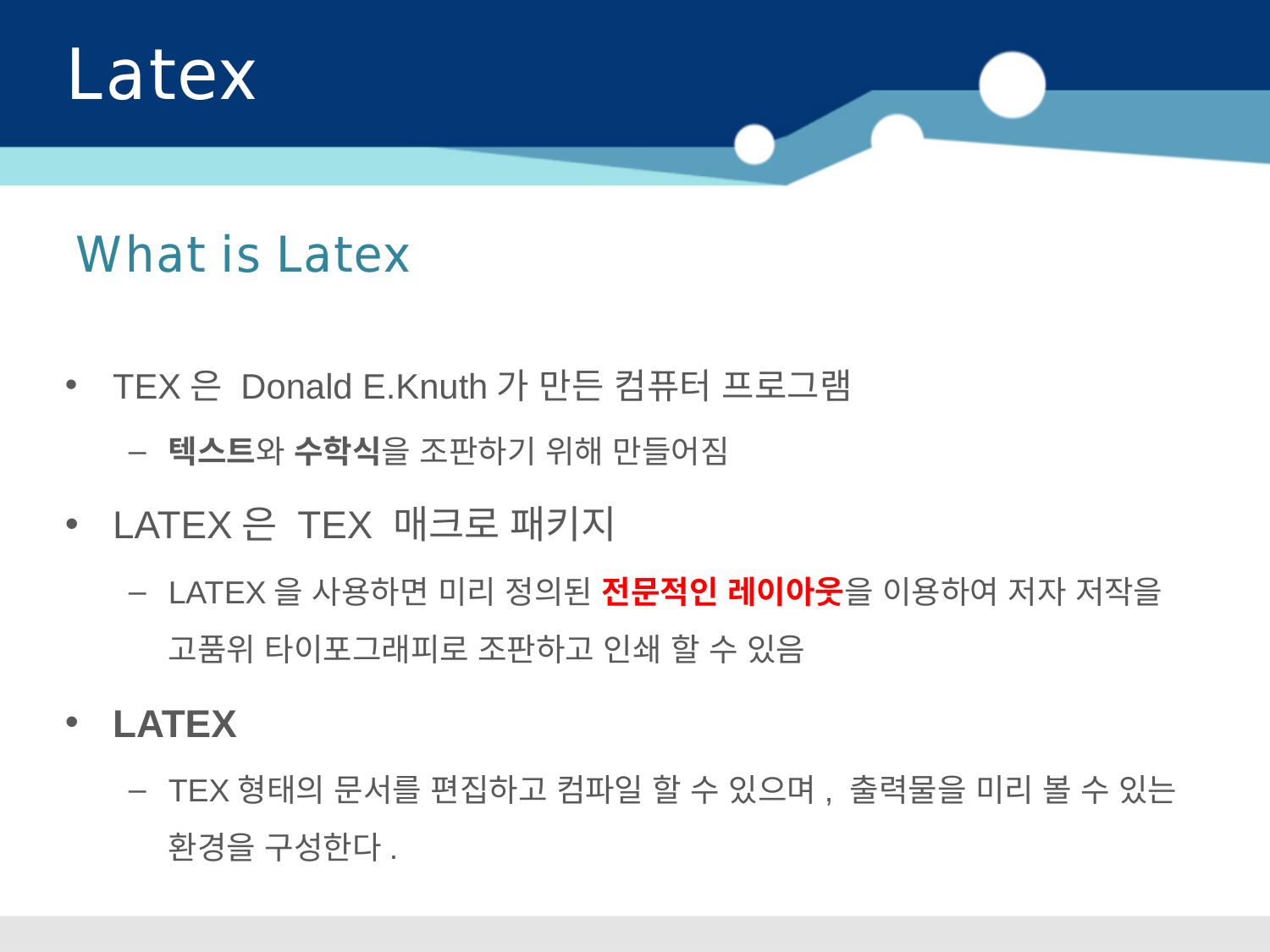

Latex
What is Latex
TEX은 Donald E.Knuth가 만든 컴퓨터 프로그램
텍스트와 수학식을 조판하기 위해 만들어짐
LATEX은 TEX 매크로 패키지
LATEX을 사용하면 미리 정의된 전문적인 레이아웃을 이용하여 저자 저작을 고품위 타이포그래피로 조판하고 인쇄 할 수 있음
LATEX
TEX형태의 문서를 편집하고 컴파일 할 수 있으며, 출력물을 미리 볼 수 있는 환경을 구성한다.